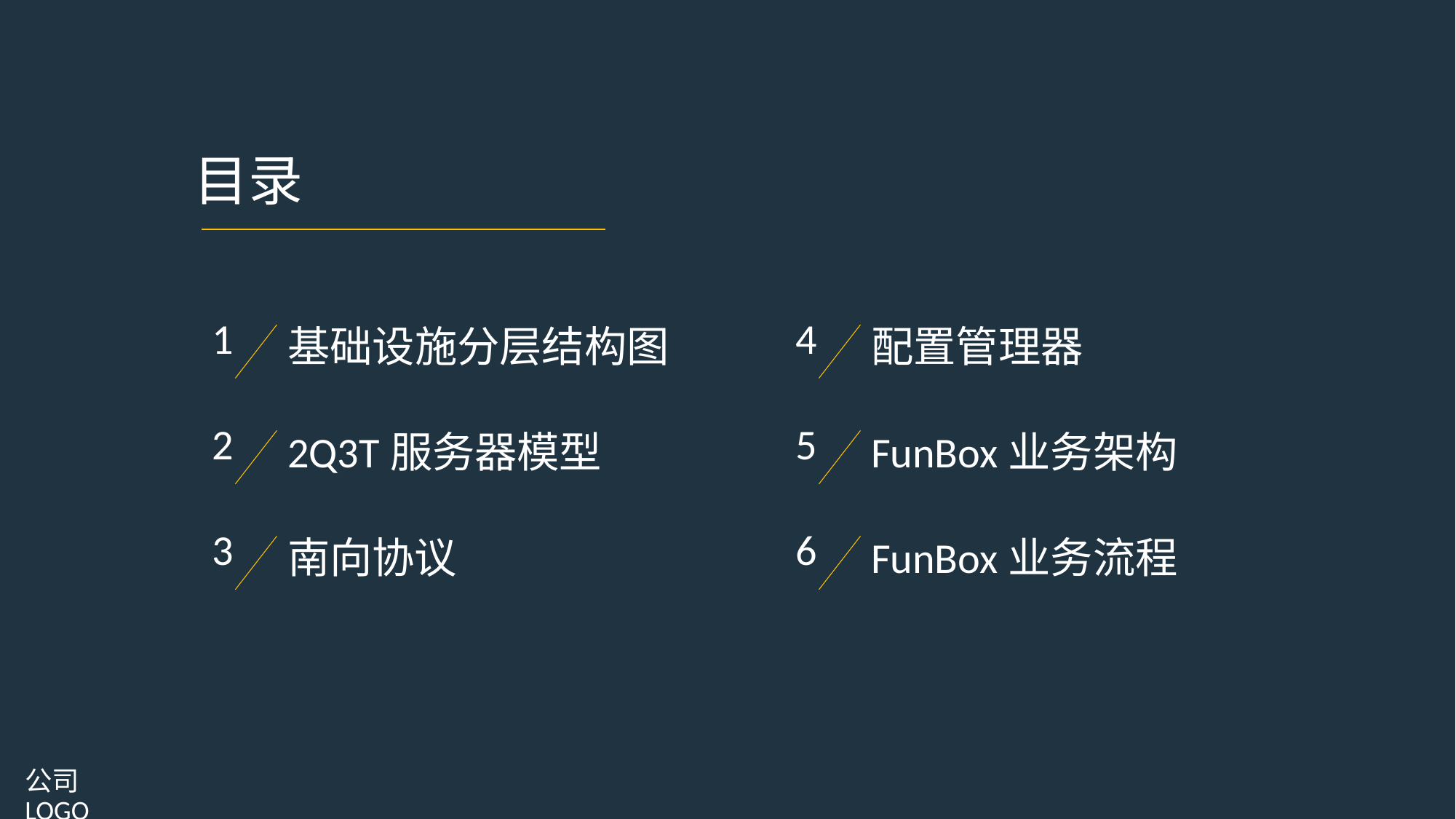

目录
1
4
基础设施分层结构图
配置管理器
2
5
2Q3T服务器模型
FunBox业务架构
3
6
南向协议
FunBox业务流程
公司LOGO